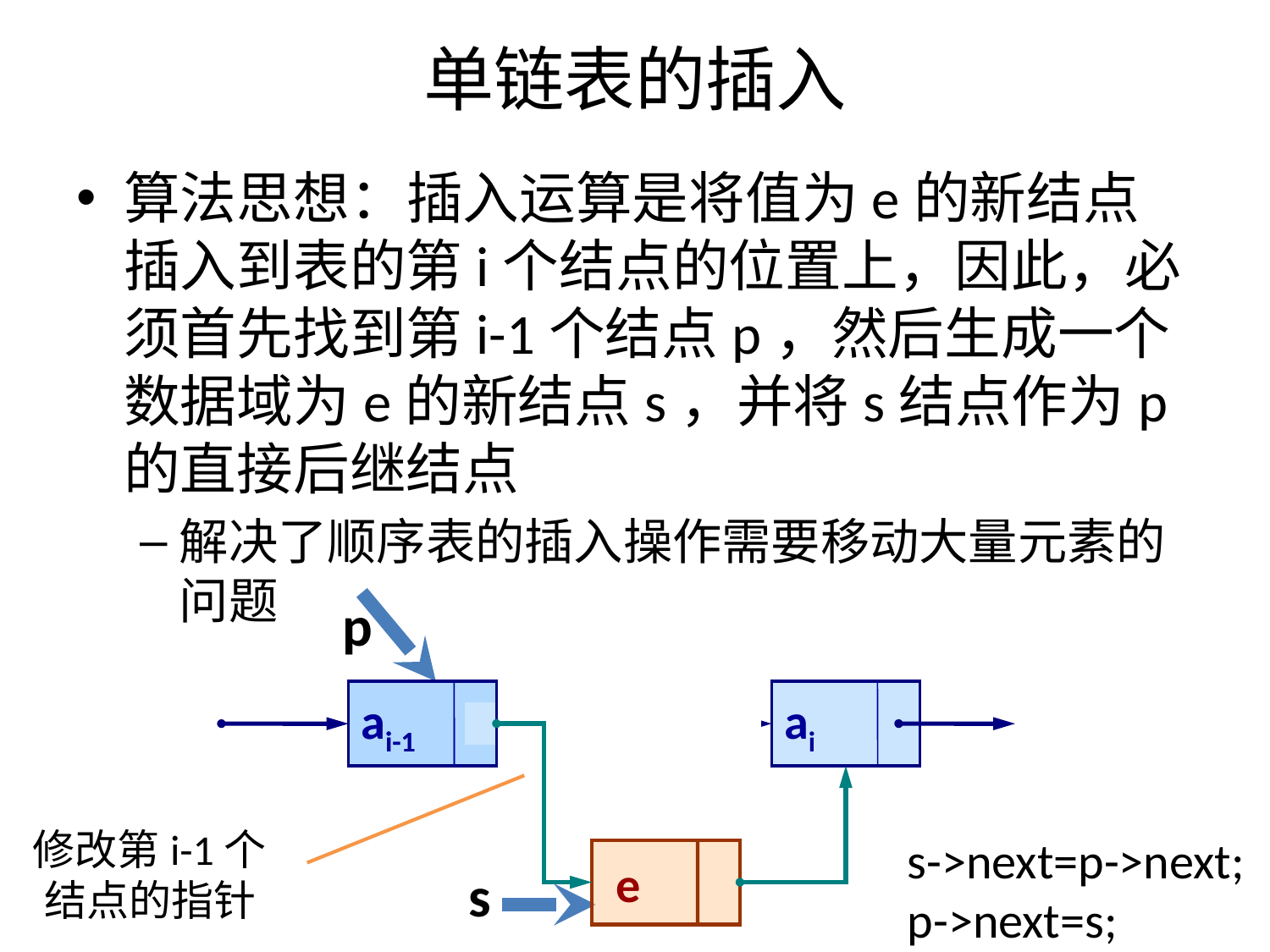

# 单链表的插入
算法思想：插入运算是将值为e的新结点插入到表的第i个结点的位置上，因此，必须首先找到第i-1个结点p，然后生成一个数据域为e的新结点s，并将s结点作为p的直接后继结点
解决了顺序表的插入操作需要移动大量元素的问题

p
ai-1

ai-1

ai

修改第i-1个结点的指针
s->next=p->next;
p->next=s;
 e

s